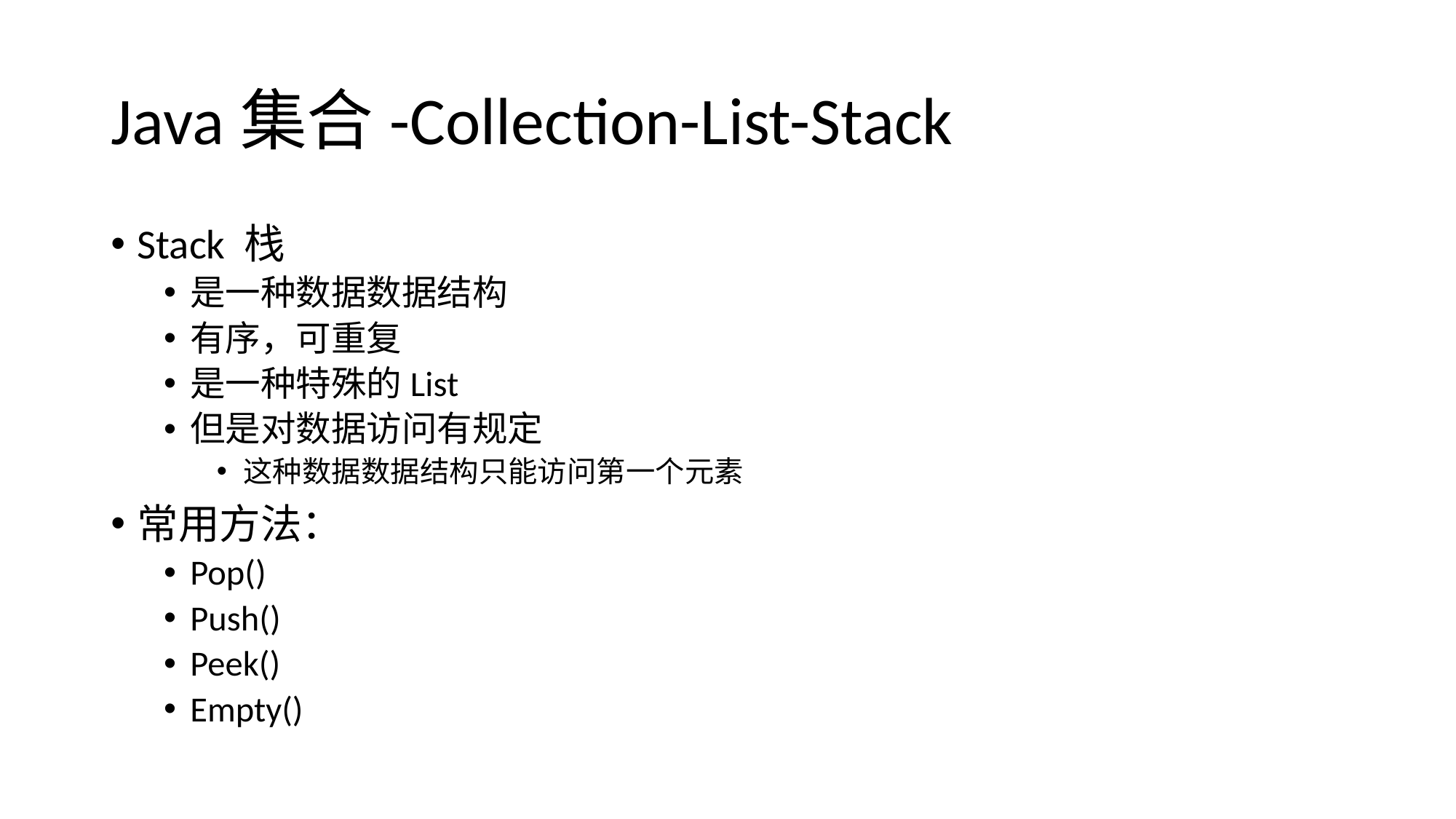

# Java集合-Collection-List-Stack
Stack 栈
是一种数据数据结构
有序，可重复
是一种特殊的List
但是对数据访问有规定
这种数据数据结构只能访问第一个元素
常用方法：
Pop()
Push()
Peek()
Empty()